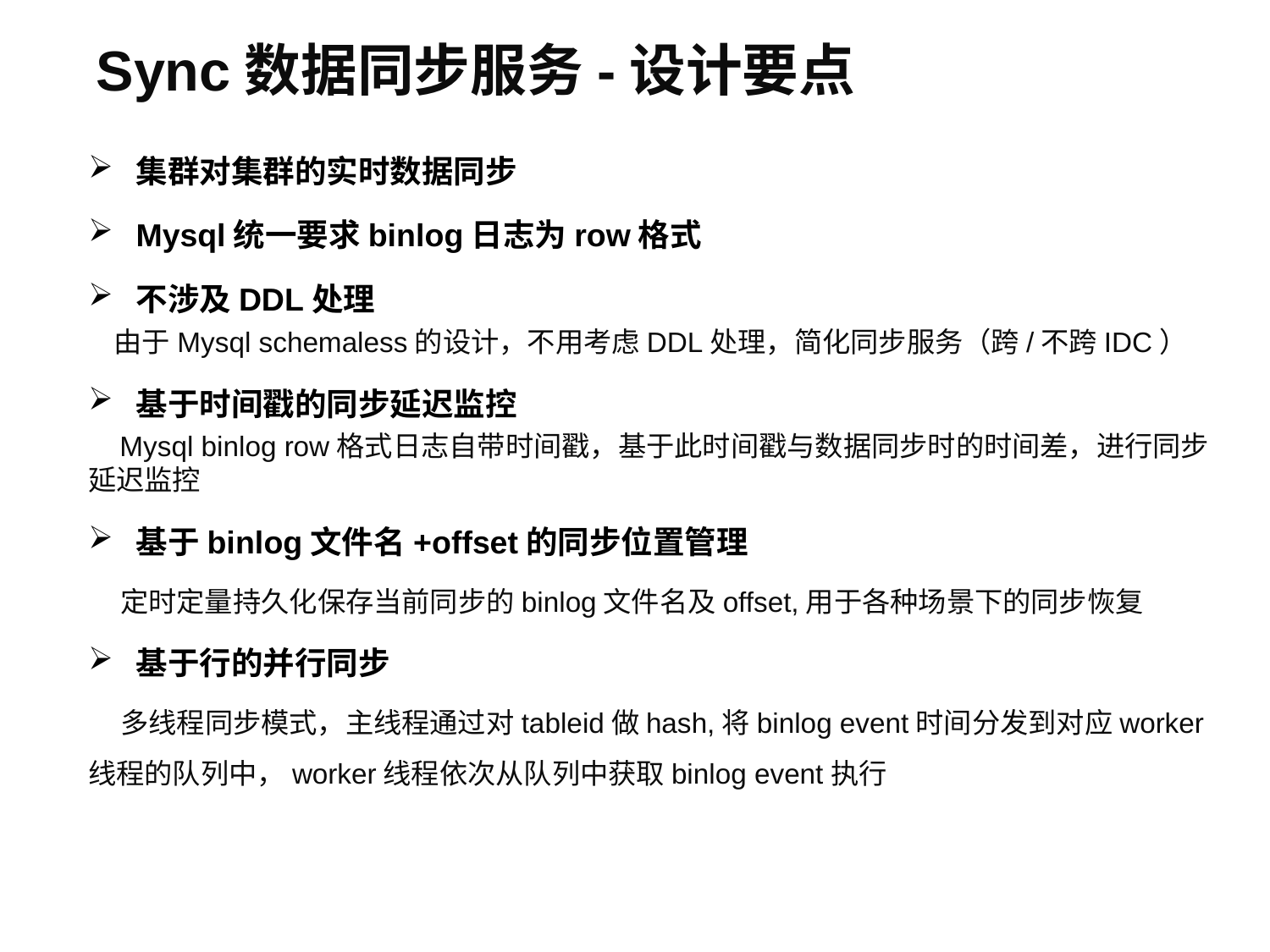

Sync数据同步服务-设计要点
集群对集群的实时数据同步
Mysql统一要求binlog日志为row格式
不涉及DDL处理
   由于Mysql schemaless的设计，不用考虑DDL处理，简化同步服务（跨/不跨IDC）
基于时间戳的同步延迟监控
    Mysql binlog row格式日志自带时间戳，基于此时间戳与数据同步时的时间差，进行同步延迟监控
基于binlog文件名+offset的同步位置管理
    定时定量持久化保存当前同步的binlog文件名及offset,用于各种场景下的同步恢复
基于行的并行同步
    多线程同步模式，主线程通过对tableid做hash,将binlog event时间分发到对应worker线程的队列中，worker线程依次从队列中获取binlog event执行